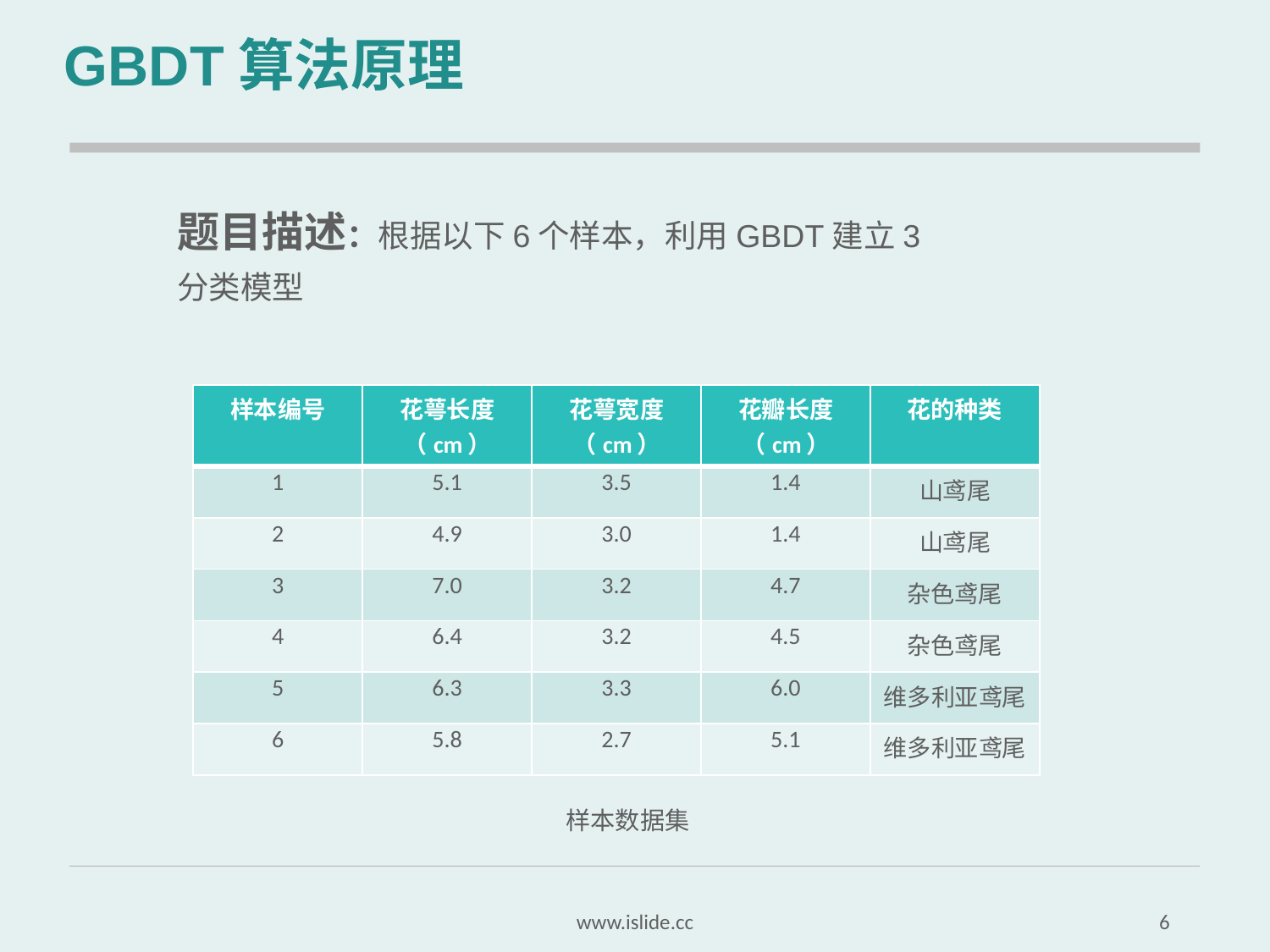

# GBDT算法原理
题目描述：根据以下6个样本，利用GBDT建立3分类模型
| 样本编号 | 花萼长度（cm） | 花萼宽度（cm） | 花瓣长度（cm） | 花的种类 |
| --- | --- | --- | --- | --- |
| 1 | 5.1 | 3.5 | 1.4 | 山鸢尾 |
| 2 | 4.9 | 3.0 | 1.4 | 山鸢尾 |
| 3 | 7.0 | 3.2 | 4.7 | 杂色鸢尾 |
| 4 | 6.4 | 3.2 | 4.5 | 杂色鸢尾 |
| 5 | 6.3 | 3.3 | 6.0 | 维多利亚鸢尾 |
| 6 | 5.8 | 2.7 | 5.1 | 维多利亚鸢尾 |
样本数据集
www.islide.cc
6